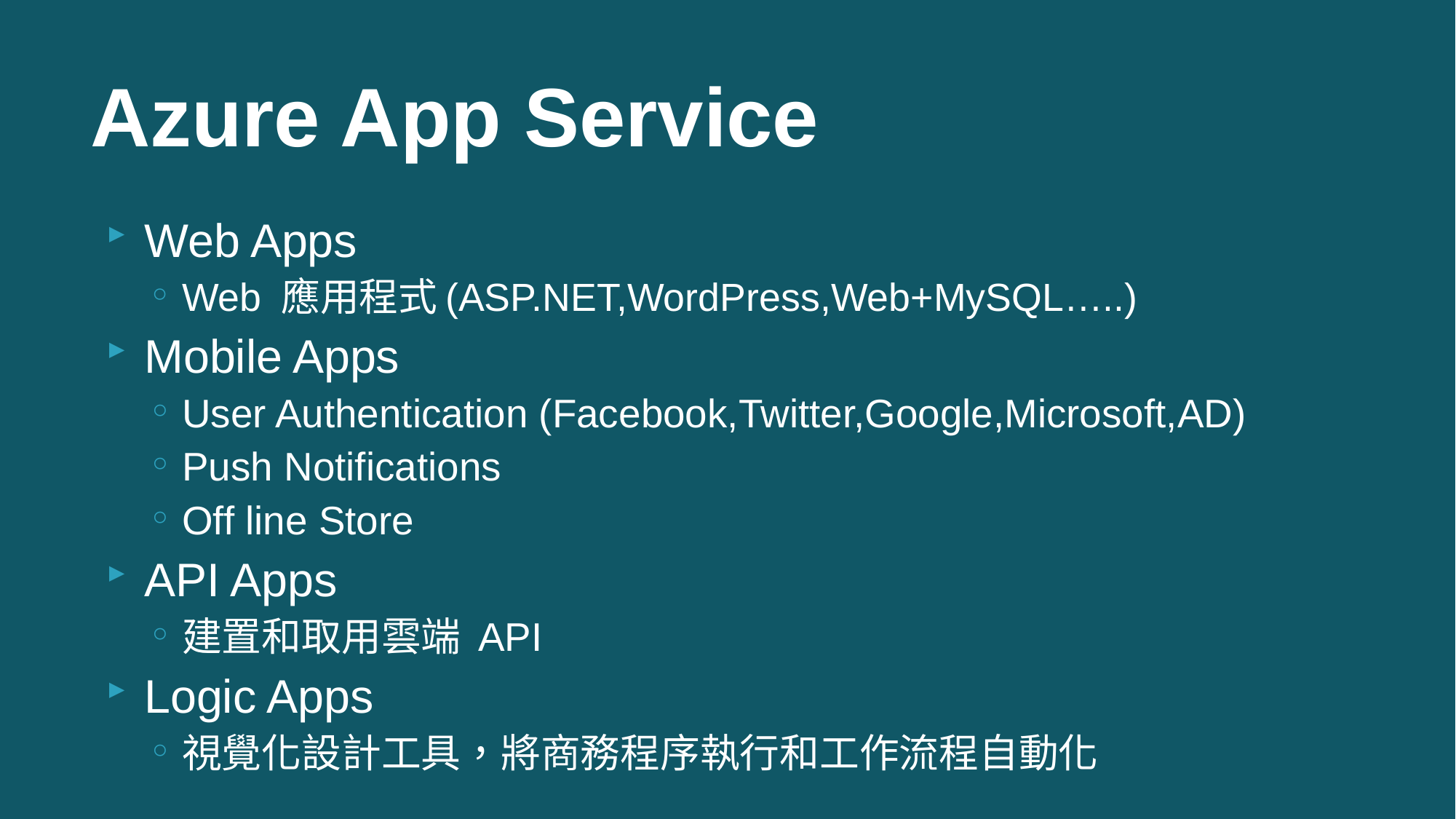

# Azure App Service
Web Apps
Web 應用程式(ASP.NET,WordPress,Web+MySQL…..)
Mobile Apps
User Authentication (Facebook,Twitter,Google,Microsoft,AD)
Push Notifications
Off line Store
API Apps
建置和取用雲端 API
Logic Apps
視覺化設計工具，將商務程序執行和工作流程自動化